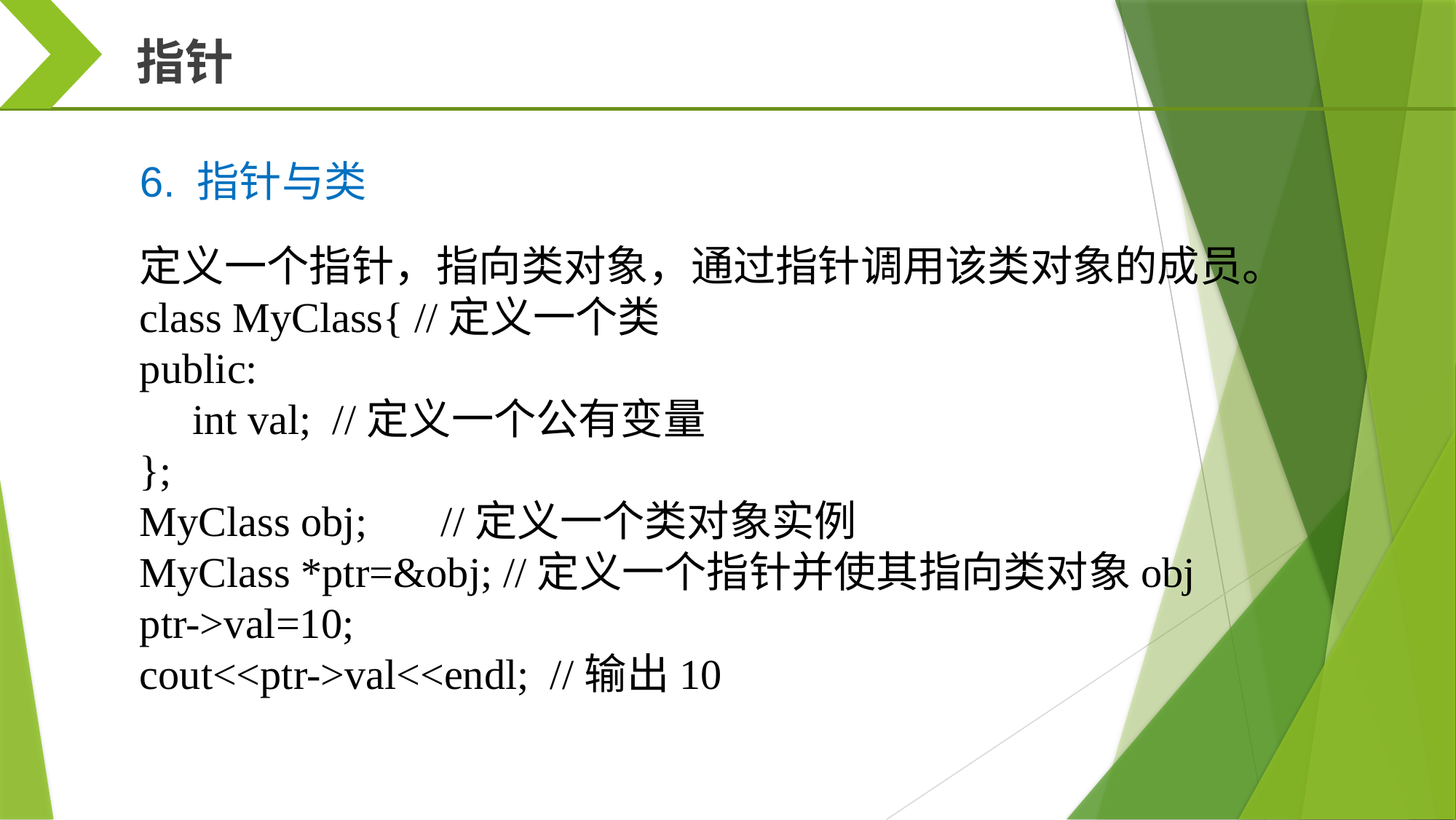

指针
6. 指针与类
定义一个指针，指向类对象，通过指针调用该类对象的成员。
class MyClass{ //定义一个类
public:
     int val;  //定义一个公有变量
};
MyClass obj;       //定义一个类对象实例
MyClass *ptr=&obj; //定义一个指针并使其指向类对象obj
ptr->val=10;
cout<<ptr->val<<endl;  //输出10